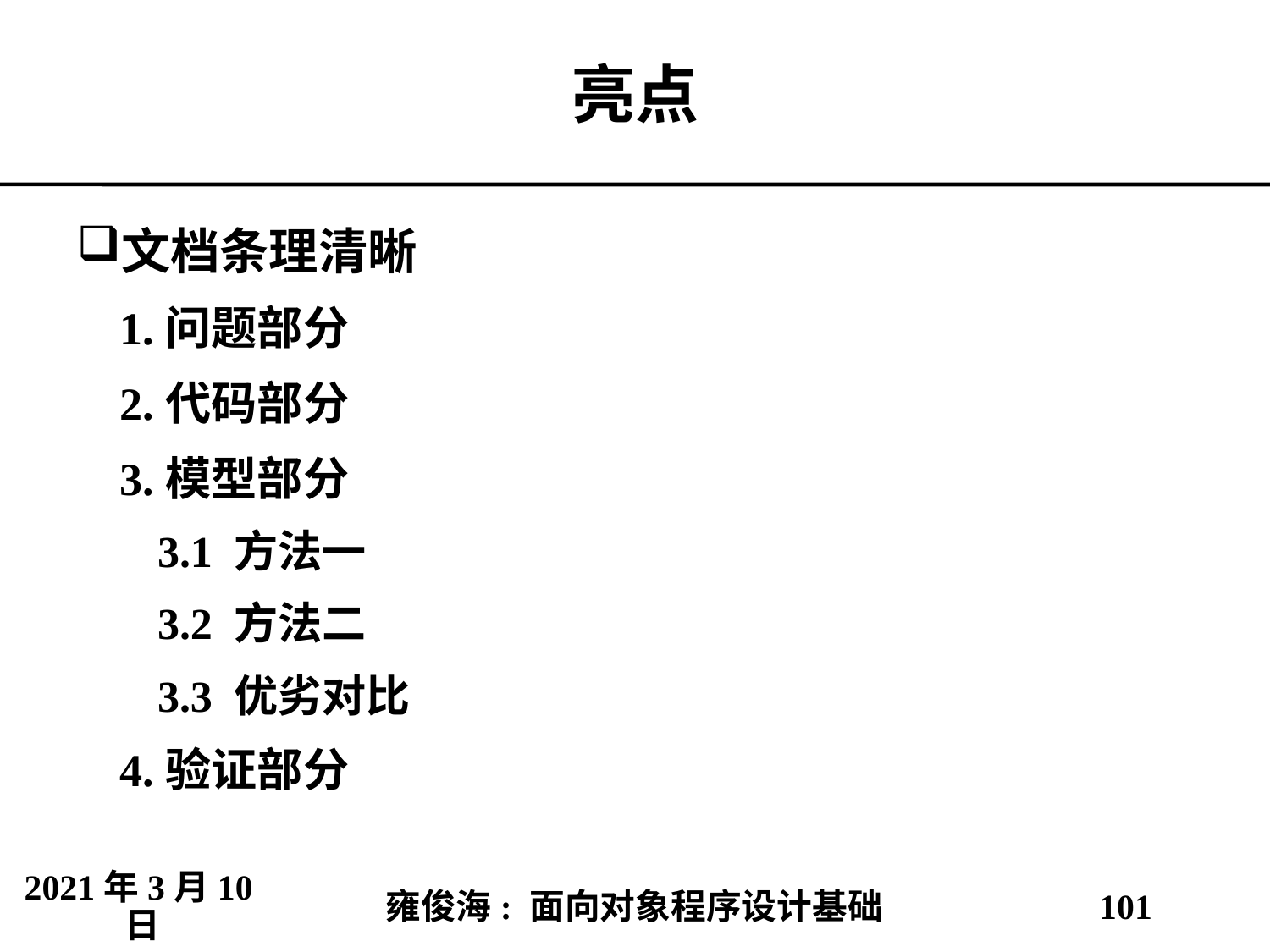

# 亮点

文档条理清晰
1.问题部分
2.代码部分
3.模型部分
3.1 方法一
3.2 方法二
3.3 优劣对比
4.验证部分
2021年3月10日
雍俊海: 面向对象程序设计基础
101